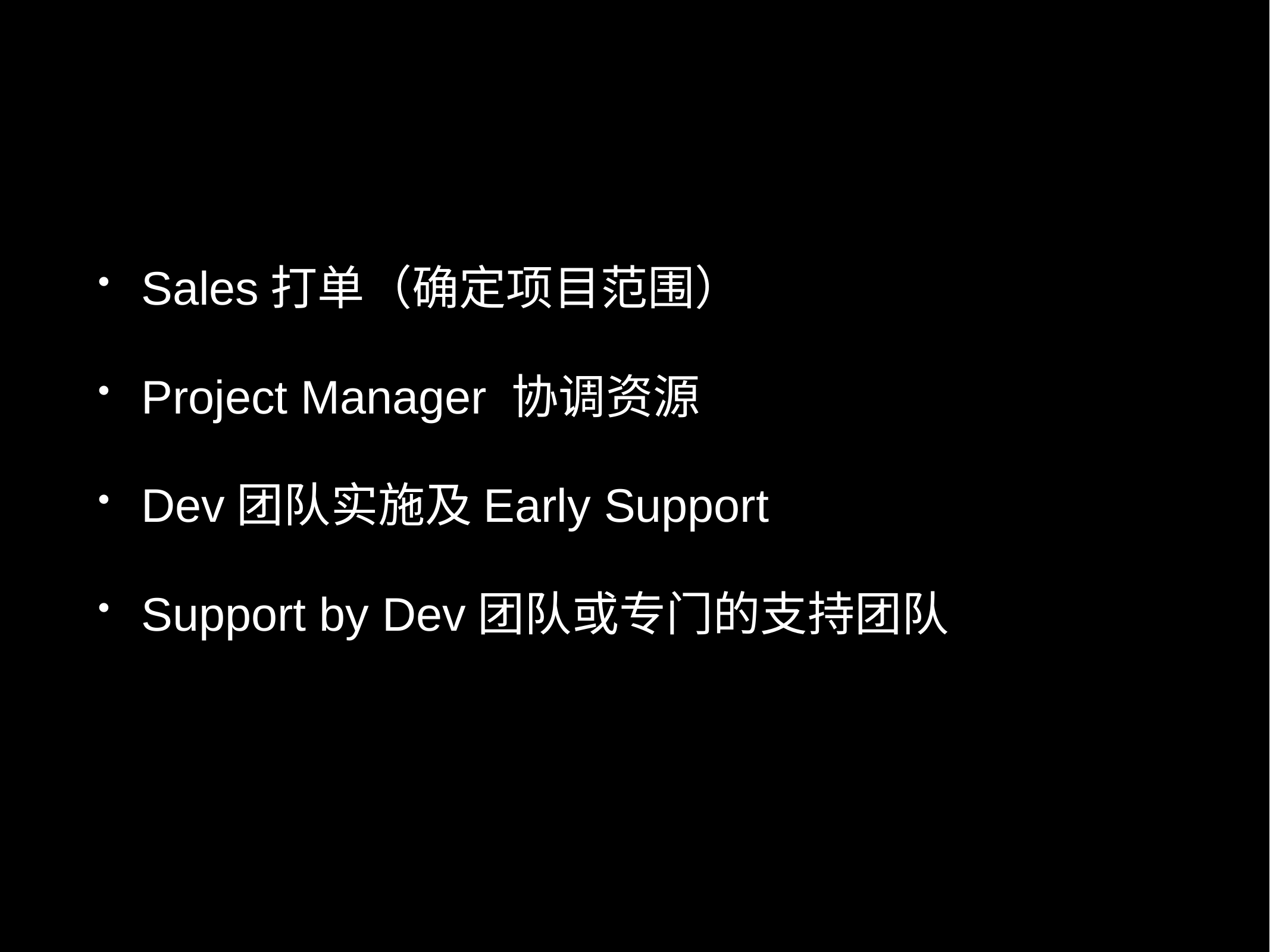

#
Sales打单（确定项目范围）
Project Manager 协调资源
Dev团队实施及Early Support
Support by Dev团队或专门的支持团队